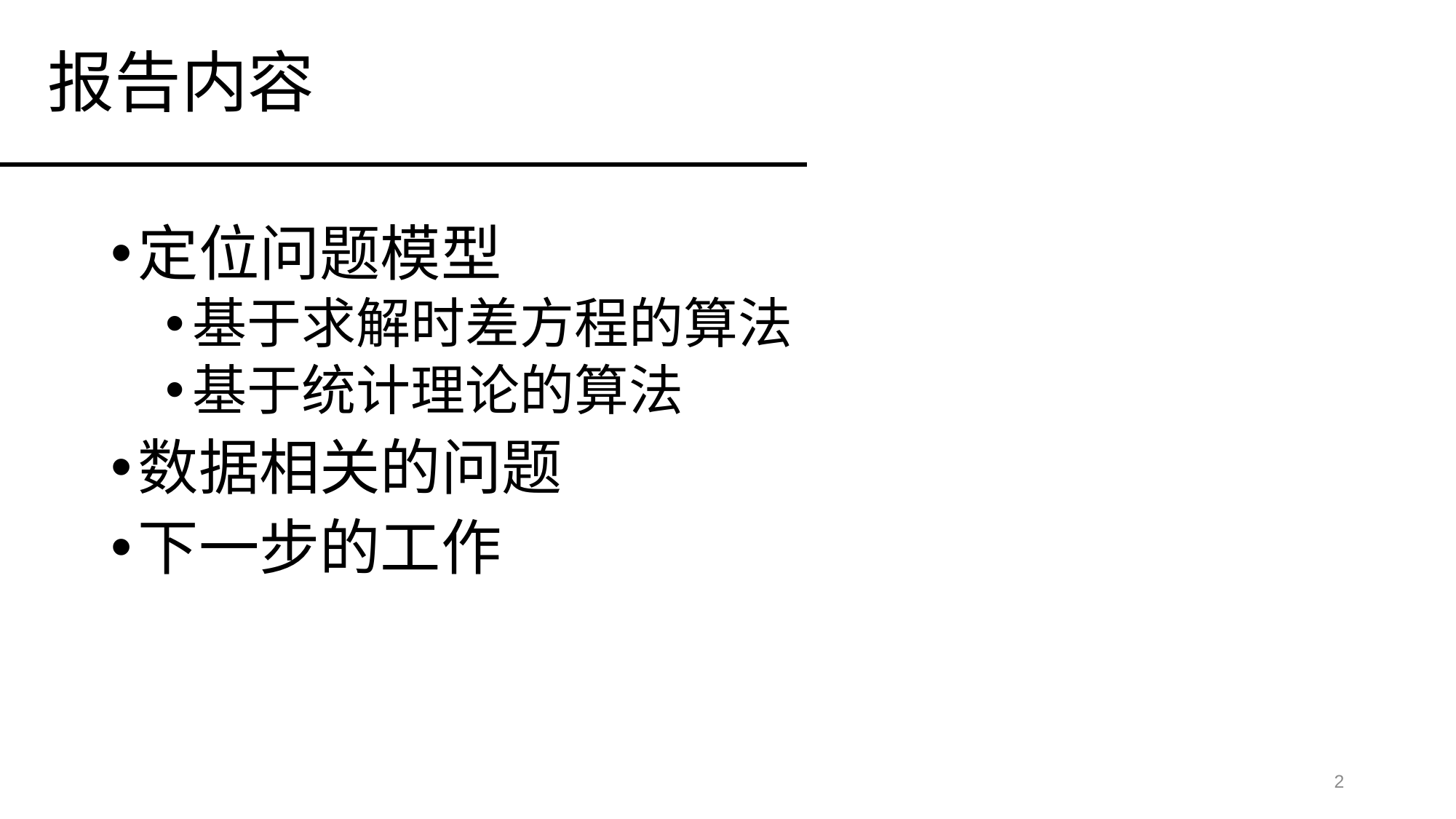

# 报告内容
定位问题模型
基于求解时差方程的算法
基于统计理论的算法
数据相关的问题
下一步的工作

2